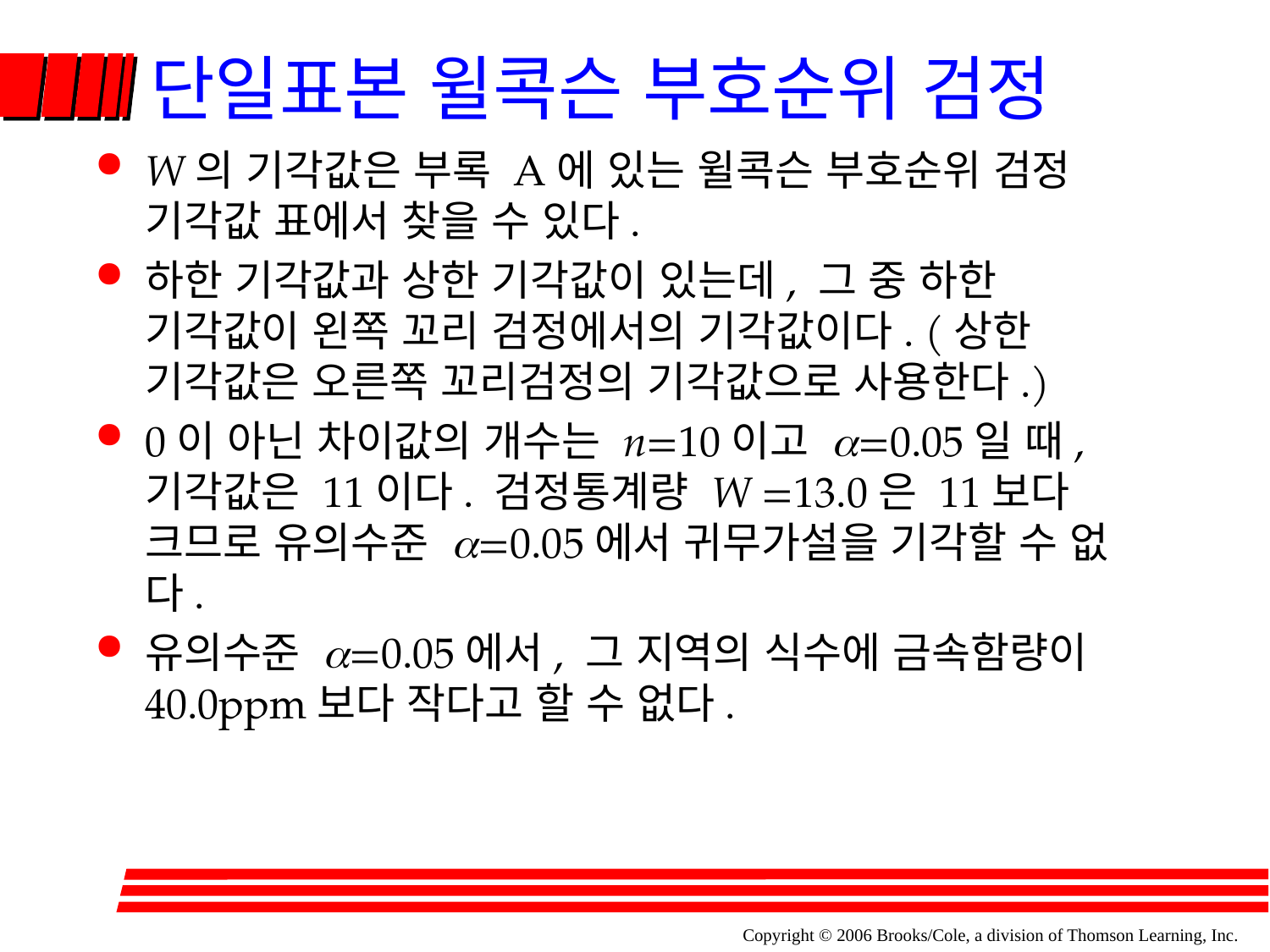

# 단일표본 윌콕슨 부호순위 검정
W의 기각값은 부록 A에 있는 윌콕슨 부호순위 검정 기각값 표에서 찾을 수 있다.
하한 기각값과 상한 기각값이 있는데, 그 중 하한 기각값이 왼쪽 꼬리 검정에서의 기각값이다. (상한 기각값은 오른쪽 꼬리검정의 기각값으로 사용한다.)
0이 아닌 차이값의 개수는 n=10이고 α=0.05일 때, 기각값은 11이다. 검정통계량 W =13.0은 11보다 크므로 유의수준 α=0.05에서 귀무가설을 기각할 수 없다.
유의수준 α=0.05에서, 그 지역의 식수에 금속함량이 40.0ppm보다 작다고 할 수 없다.